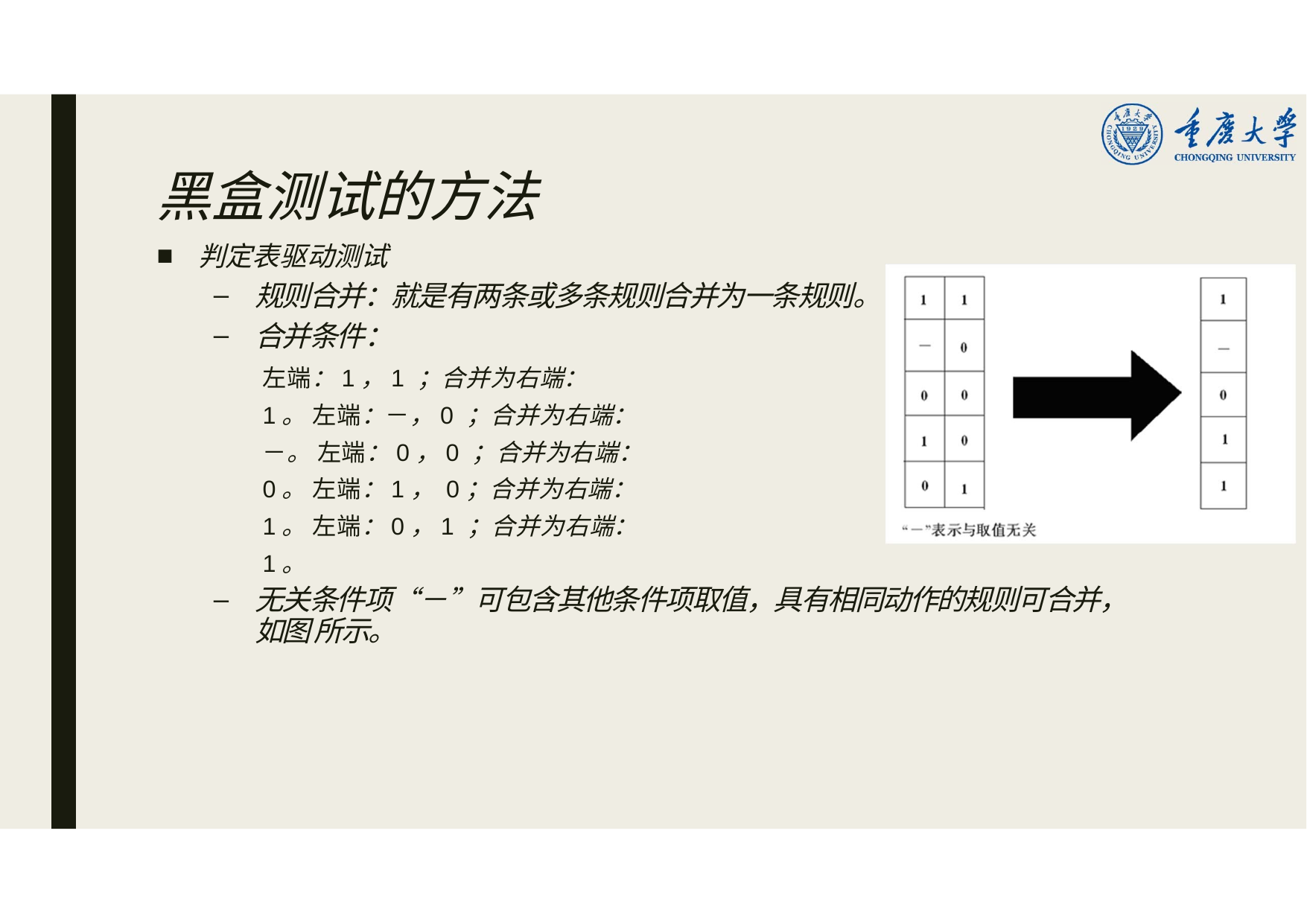

# 黑盒测试的方法
判定表驱动测试
规则合并：就是有两条或多条规则合并为一条规则。
合并条件：
左端：1，1 ；合并为右端：1。 左端：－，0 ；合并为右端：－。 左端：0，0 ；合并为右端：0。 左端：1， 0；合并为右端：1。 左端：0，1 ；合并为右端：1。
无关条件项“－”可包含其他条件项取值，具有相同动作的规则可合并，如图 所示。